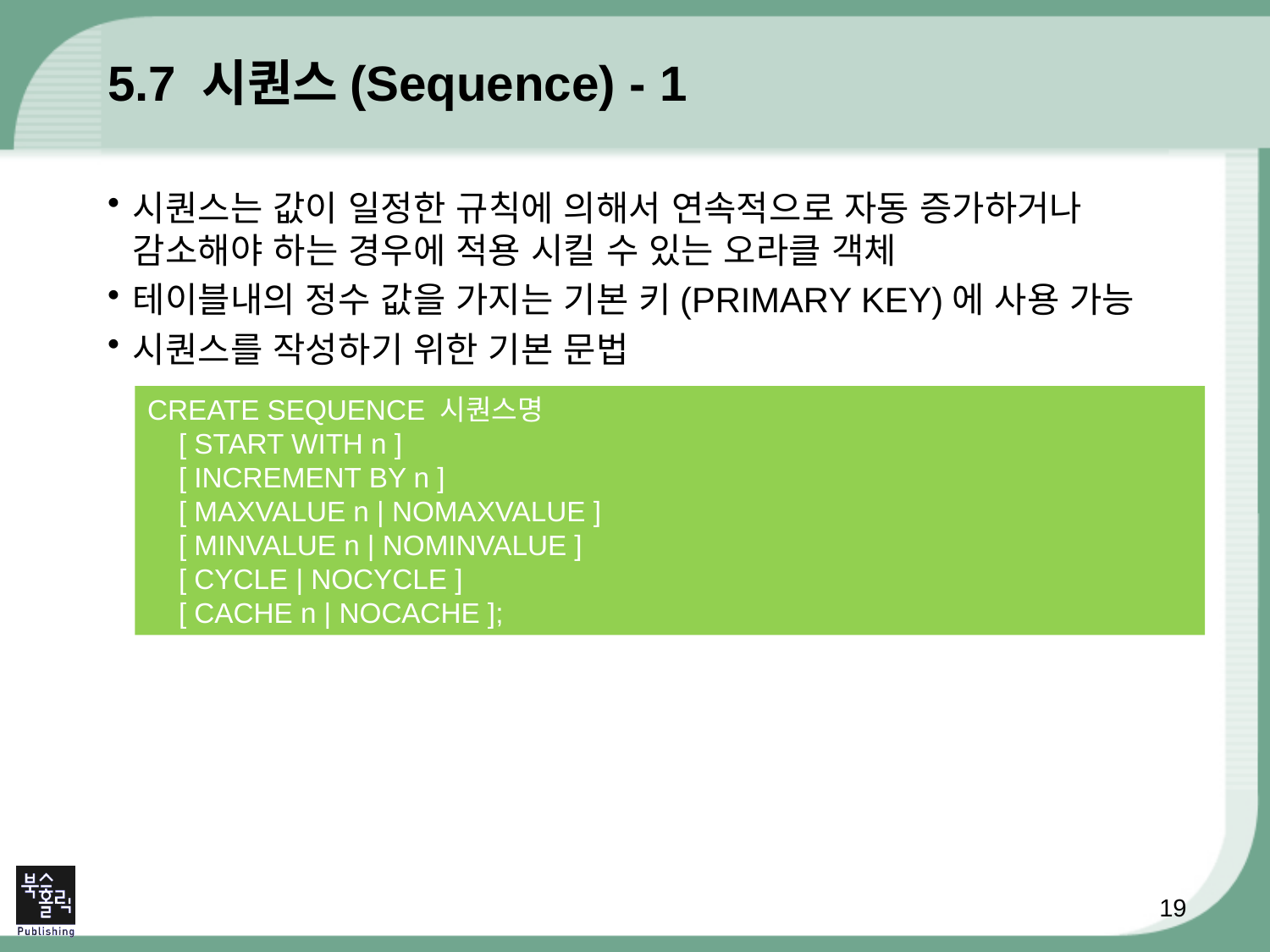

# 5.7 시퀀스(Sequence) - 1
시퀀스는 값이 일정한 규칙에 의해서 연속적으로 자동 증가하거나 감소해야 하는 경우에 적용 시킬 수 있는 오라클 객체
테이블내의 정수 값을 가지는 기본 키(PRIMARY KEY)에 사용 가능
시퀀스를 작성하기 위한 기본 문법
CREATE SEQUENCE 시퀀스명
    [ START WITH n ]
    [ INCREMENT BY n ]
    [ MAXVALUE n | NOMAXVALUE ]
    [ MINVALUE n | NOMINVALUE ]
    [ CYCLE | NOCYCLE ]
    [ CACHE n | NOCACHE ];
19